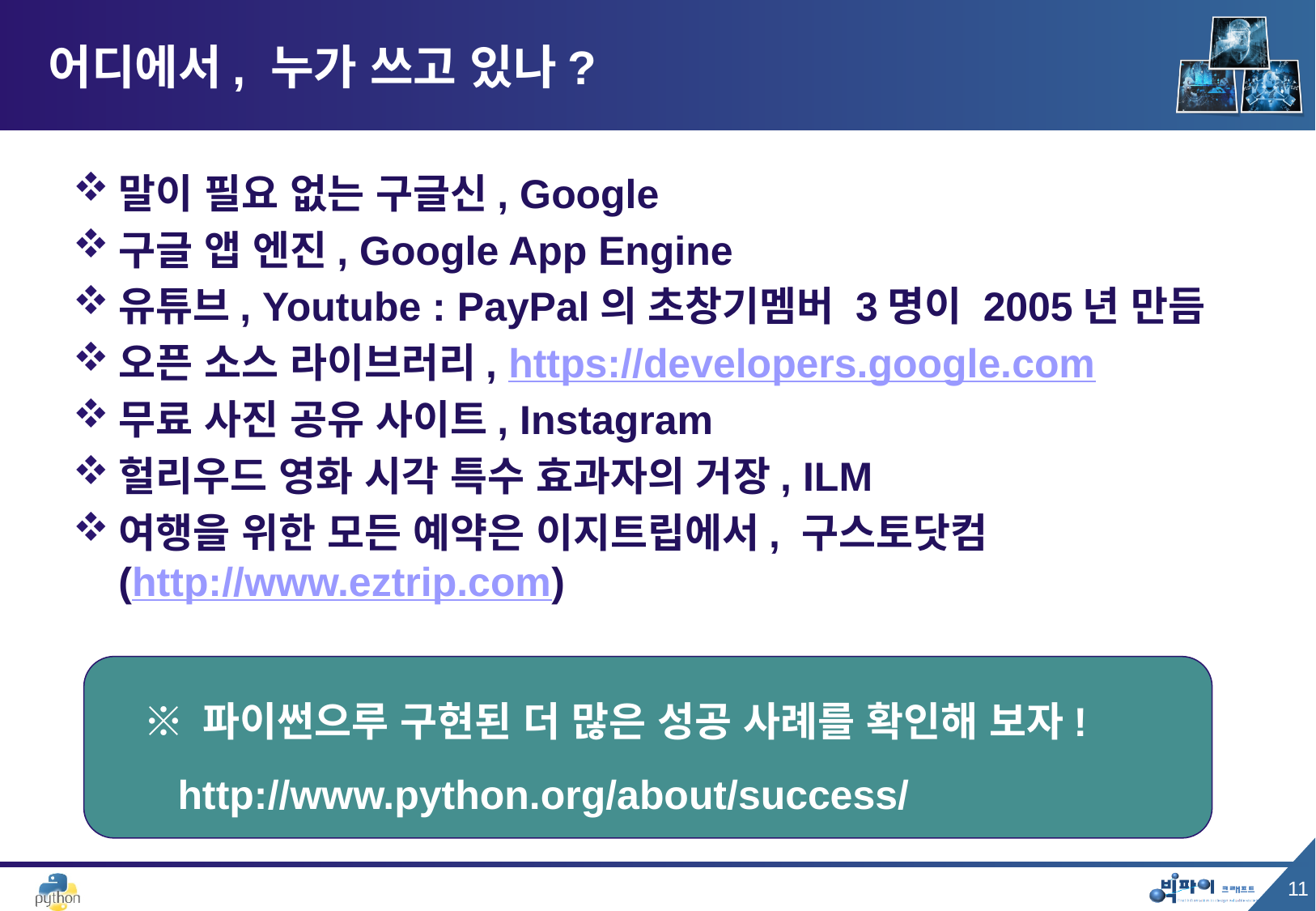

# 어디에서, 누가 쓰고 있나?
말이 필요 없는 구글신, Google
구글 앱 엔진, Google App Engine
유튜브, Youtube : PayPal의 초창기멤버 3명이 2005년 만듬
오픈 소스 라이브러리, https://developers.google.com
무료 사진 공유 사이트, Instagram
헐리우드 영화 시각 특수 효과자의 거장, ILM
여행을 위한 모든 예약은 이지트립에서, 구스토닷컴
(http://www.eztrip.com)

※ 파이썬으루 구현된 더 많은 성공 사례를 확인해 보자!
   http://www.python.org/about/success/